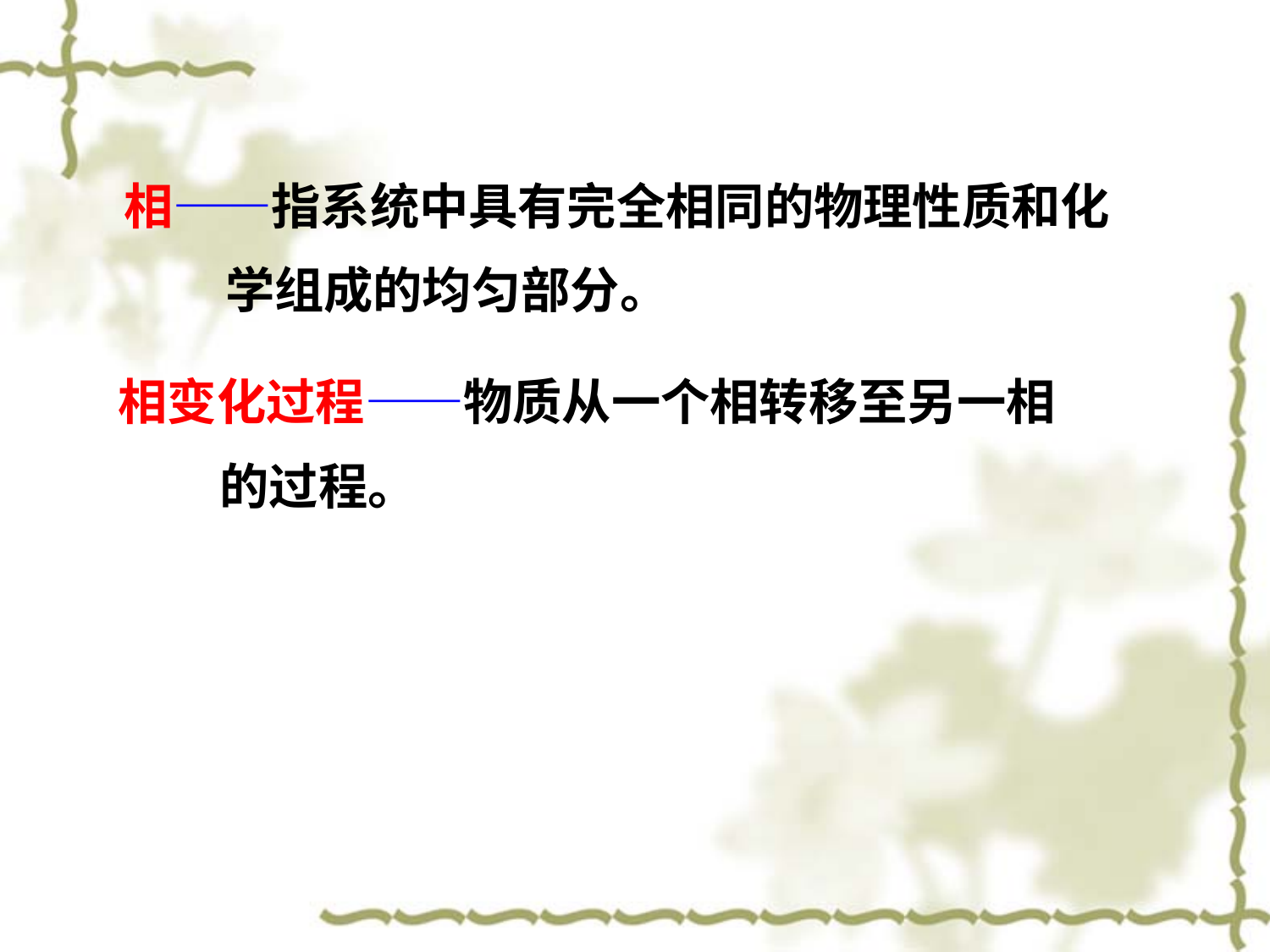

相——指系统中具有完全相同的物理性质和化
        学组成的均匀部分。
相变化过程——物质从一个相转移至另一相
        的过程。